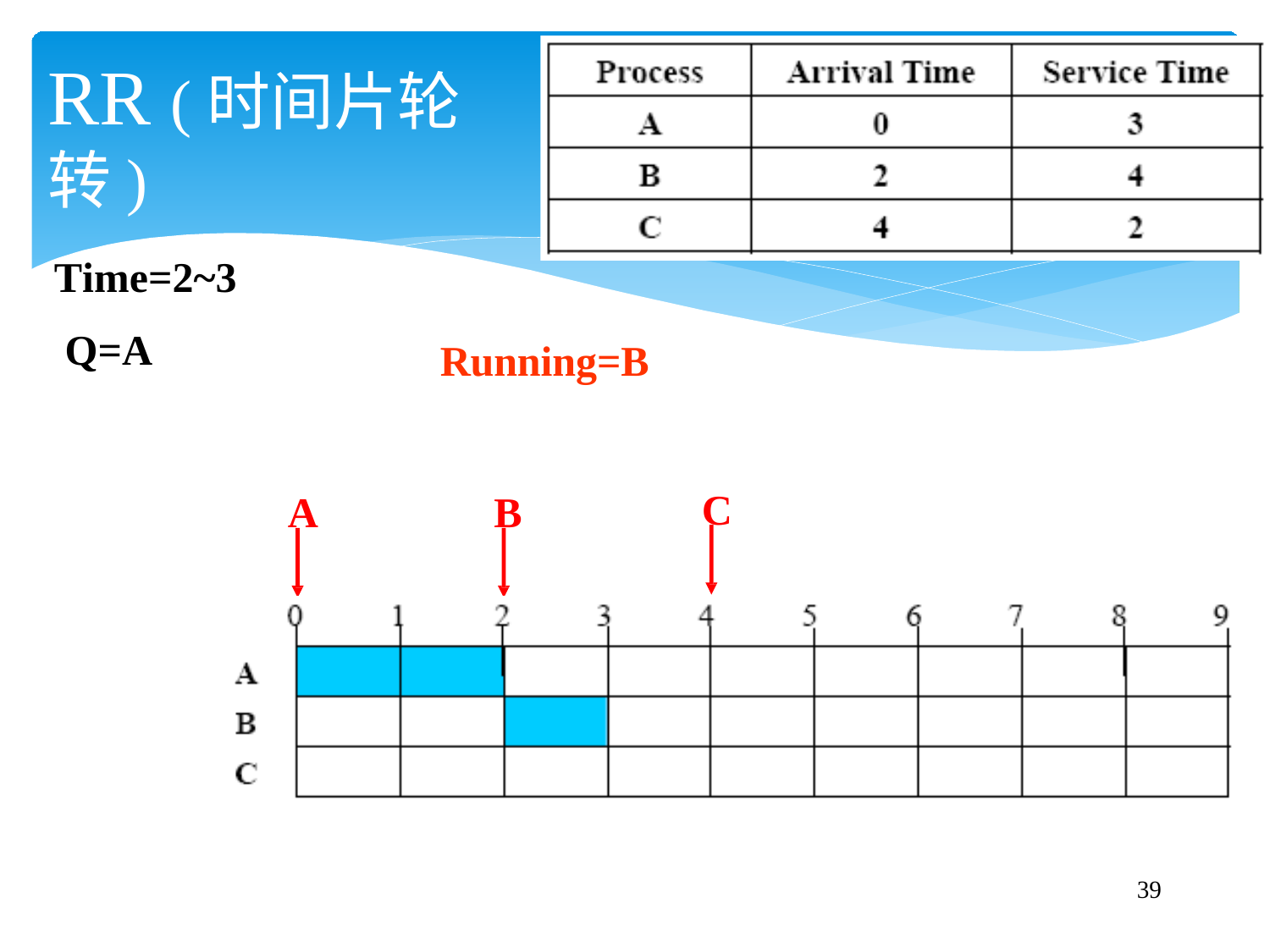

# RR (时间片轮转)
Time=2~3  Q=A
Running=B
C
A
B

39